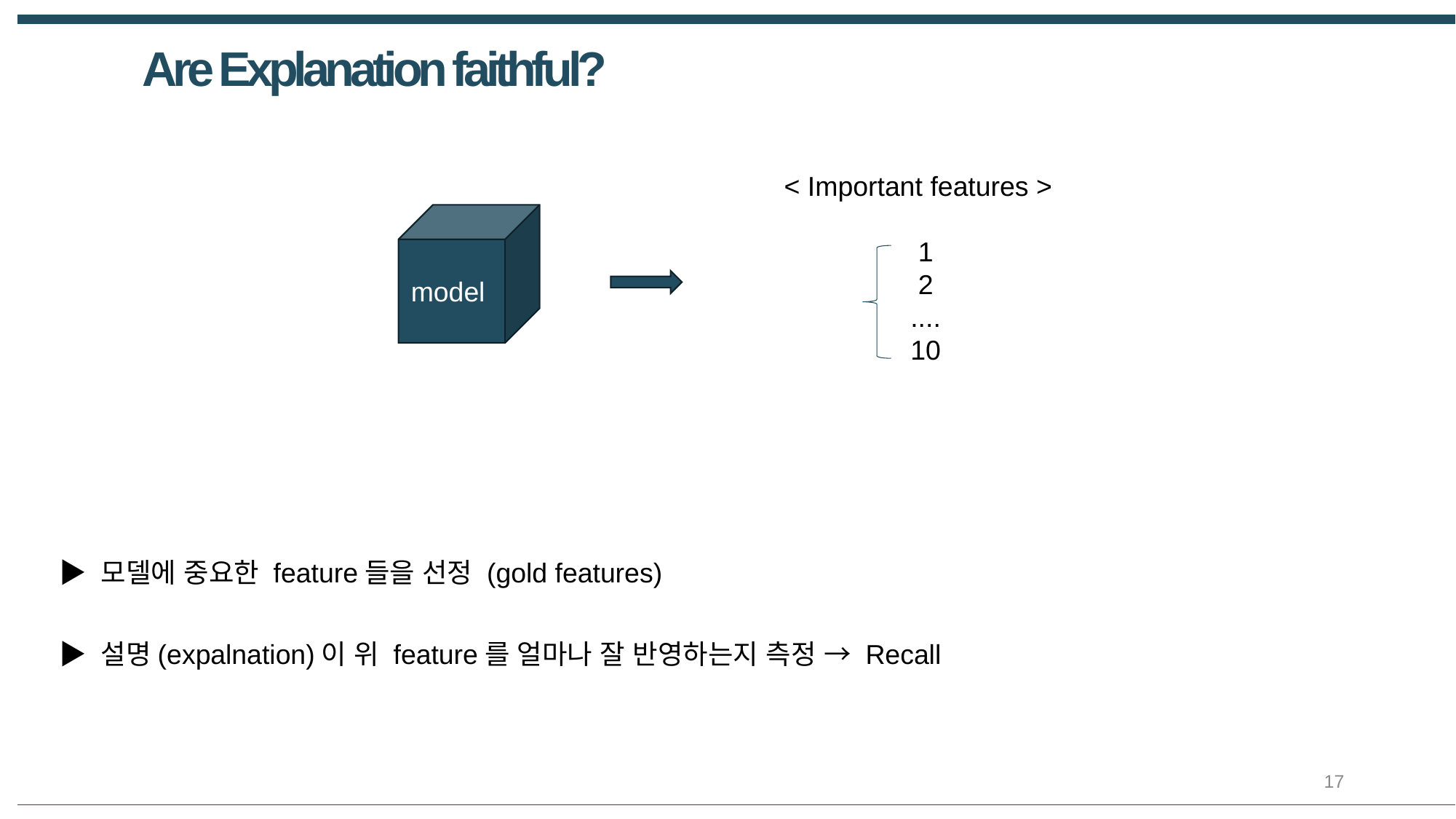

Are Explanation faithful?
< Important features >

1
2
....
10

model

▶ 모델에 중요한 feature들을 선정 (gold features)
▶ 설명(expalnation)이 위 feature를 얼마나 잘 반영하는지 측정 → Recall
17